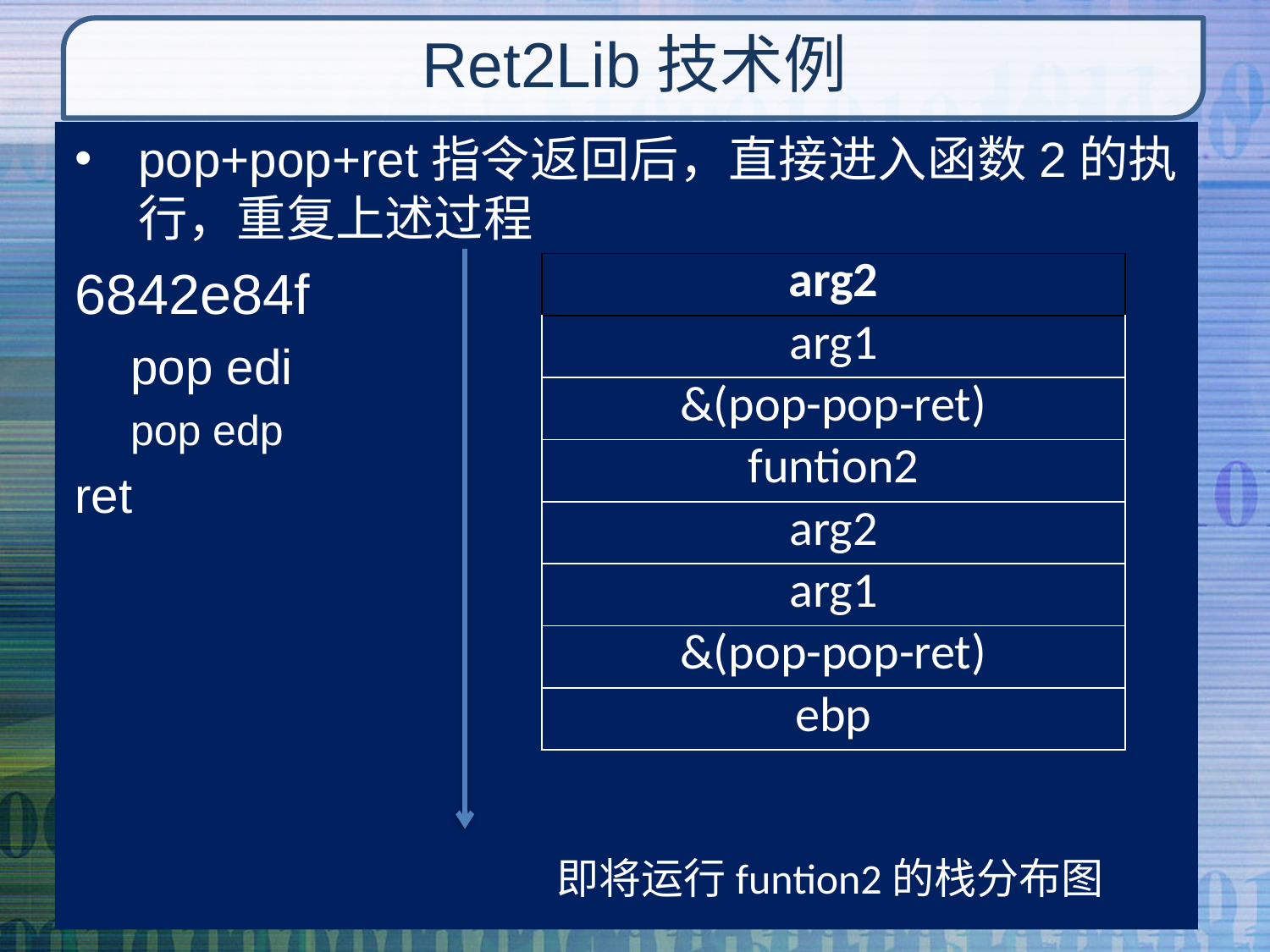

# Ret2Lib技术例
pop+pop+ret指令返回后，直接进入函数2的执行，重复上述过程
6842e84f
pop edi
pop edp
ret

| arg2 |
| --- |
| arg1 |
| &(pop-pop-ret) |
| funtion2 |
| arg2 |
| arg1 |
| &(pop-pop-ret) |
| ebp |
即将运行funtion2的栈分布图